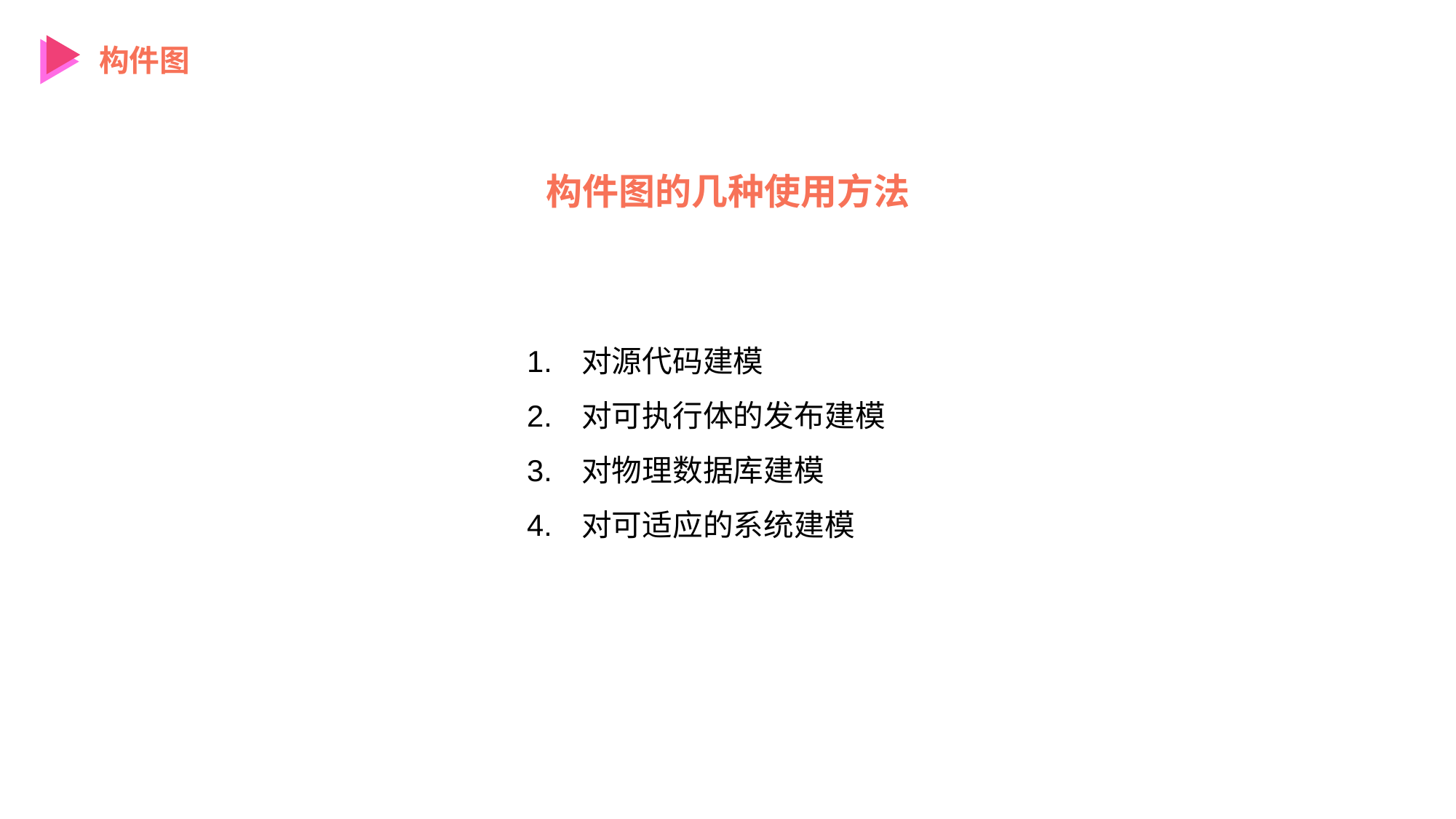

构件图
构件图的几种使用方法
对源代码建模
对可执行体的发布建模
对物理数据库建模
对可适应的系统建模